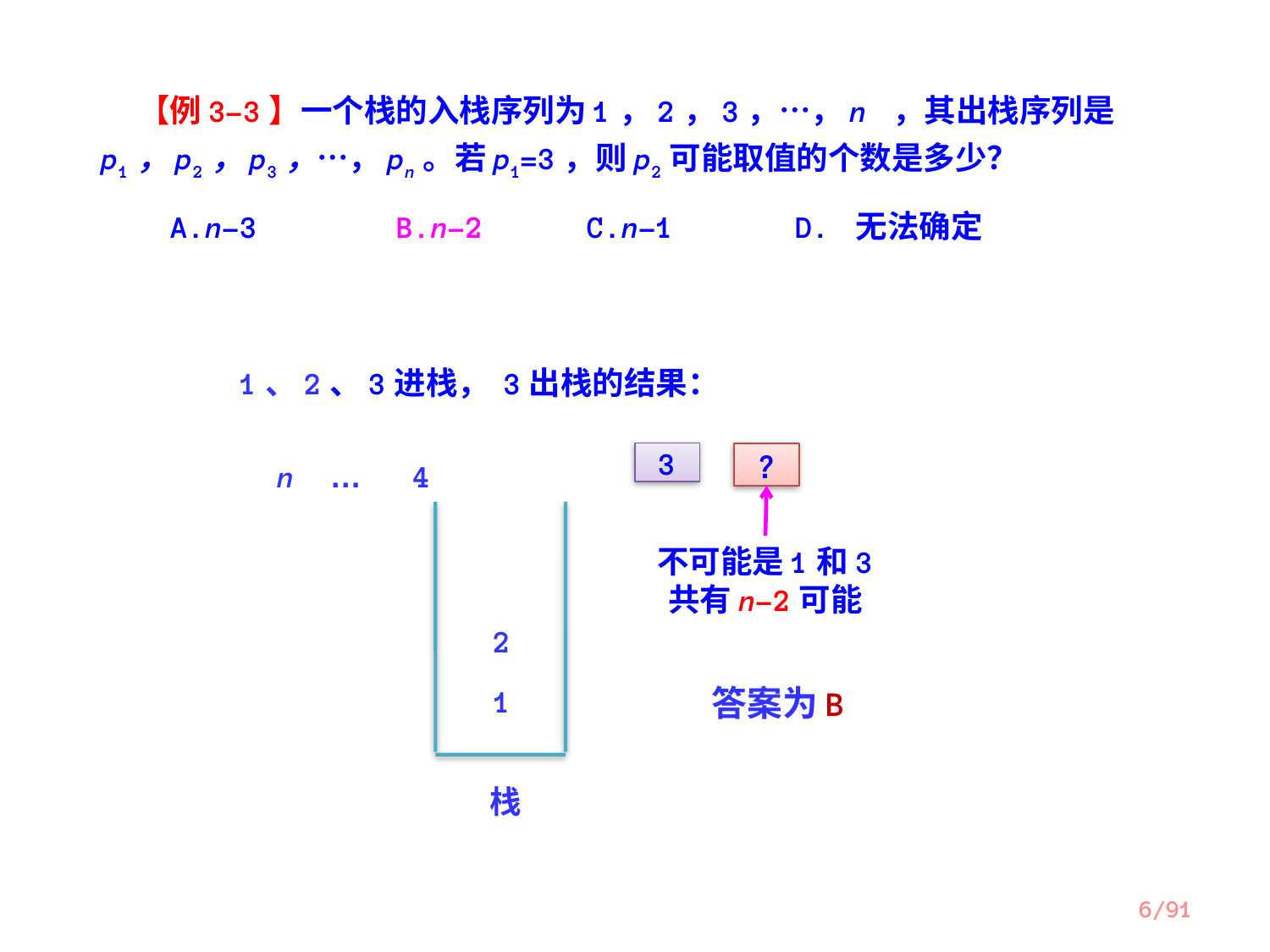

【例3-3】一个栈的入栈序列为1，2，3，…，n ，其出栈序列是p1，p2，p3，…，pn。若p1=3，则p2可能取值的个数是多少？
    A.n-3        B.n-2      C.n-1       D. 无法确定
1、2、3进栈， 3出栈的结果：
3
?
n  …   4

不可能是1和3
共有n-2可能
2
1

栈
答案为B
6/91